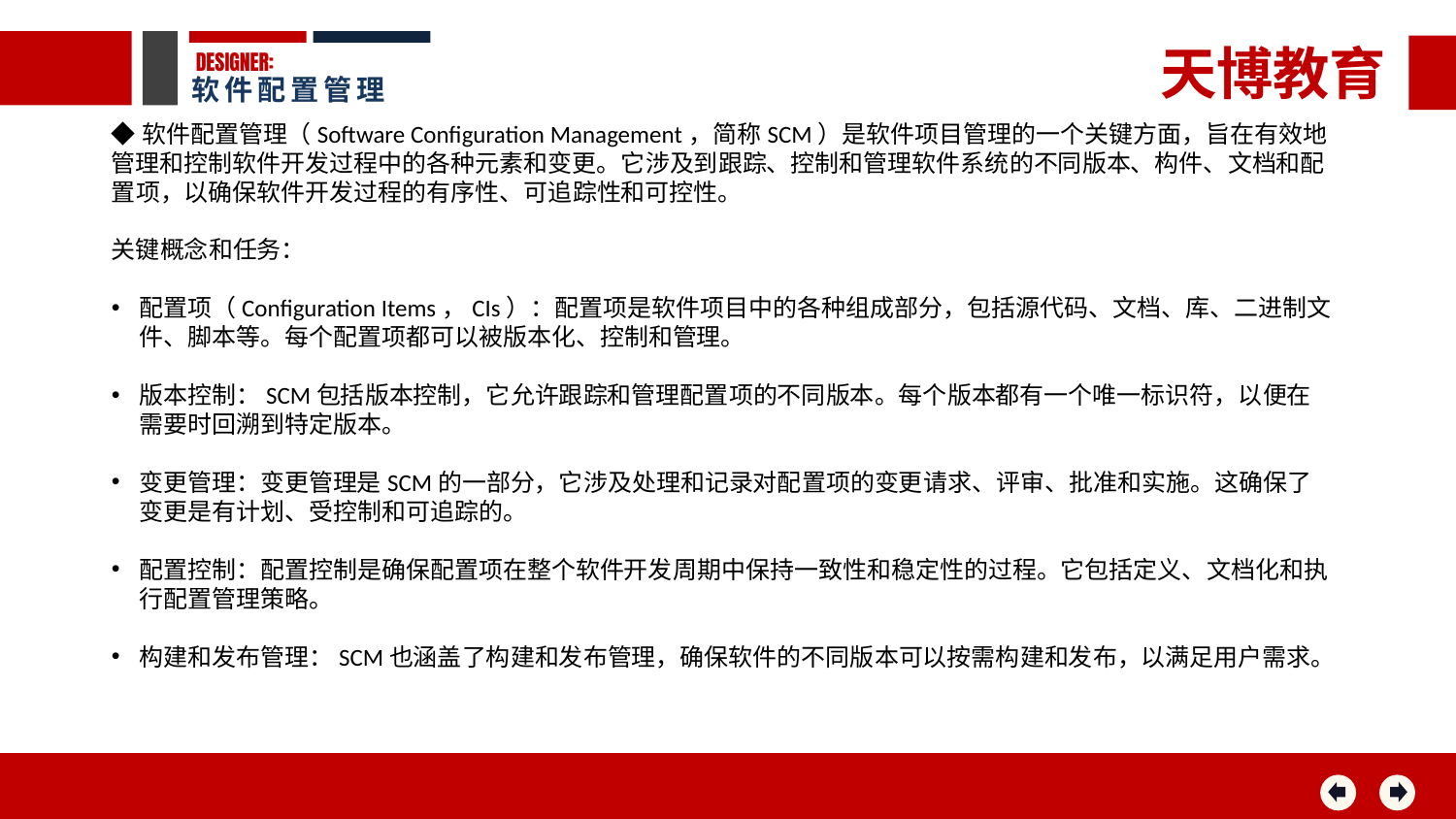

天博教育
DESIGNER:
软件配置管理
◆软件配置管理（Software Configuration Management，简称SCM）是软件项目管理的一个关键方面，旨在有效地管理和控制软件开发过程中的各种元素和变更。它涉及到跟踪、控制和管理软件系统的不同版本、构件、文档和配置项，以确保软件开发过程的有序性、可追踪性和可控性。

关键概念和任务：

配置项（Configuration Items，CIs）：配置项是软件项目中的各种组成部分，包括源代码、文档、库、二进制文件、脚本等。每个配置项都可以被版本化、控制和管理。

版本控制：SCM包括版本控制，它允许跟踪和管理配置项的不同版本。每个版本都有一个唯一标识符，以便在需要时回溯到特定版本。

变更管理：变更管理是SCM的一部分，它涉及处理和记录对配置项的变更请求、评审、批准和实施。这确保了变更是有计划、受控制和可追踪的。

配置控制：配置控制是确保配置项在整个软件开发周期中保持一致性和稳定性的过程。它包括定义、文档化和执行配置管理策略。

构建和发布管理：SCM也涵盖了构建和发布管理，确保软件的不同版本可以按需构建和发布，以满足用户需求。